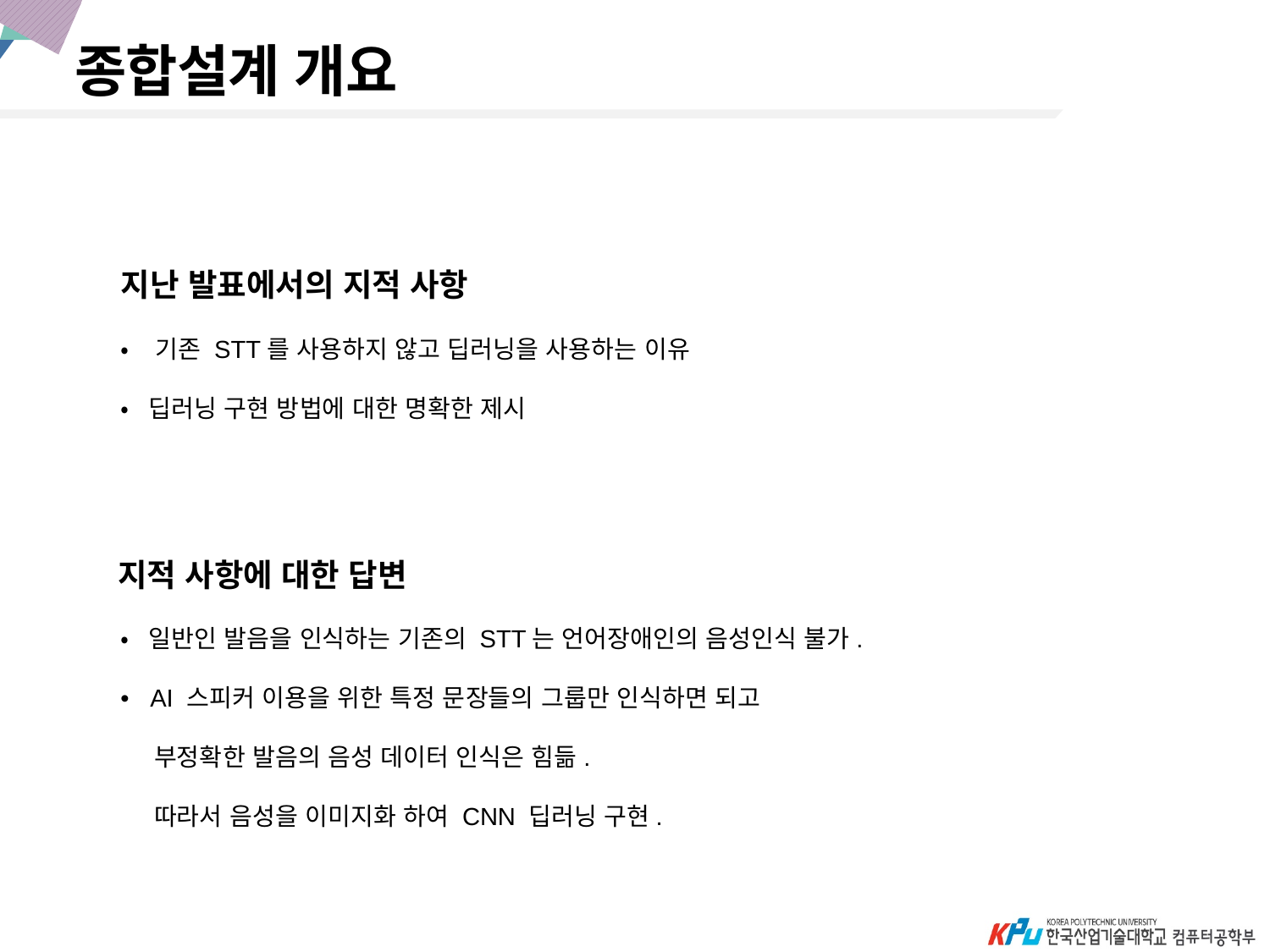

종합설계 개요
  지난 발표에서의 지적 사항
    •   기존 STT를 사용하지 않고 딥러닝을 사용하는 이유
    •  딥러닝 구현 방법에 대한 명확한 제시

  지적 사항에 대한 답변
    •  일반인 발음을 인식하는 기존의 STT는 언어장애인의 음성인식 불가.
    •   AI 스피커 이용을 위한 특정 문장들의 그룹만 인식하면 되고
        부정확한 발음의 음성 데이터 인식은 힘듦.
        따라서 음성을 이미지화 하여 CNN 딥러닝 구현.